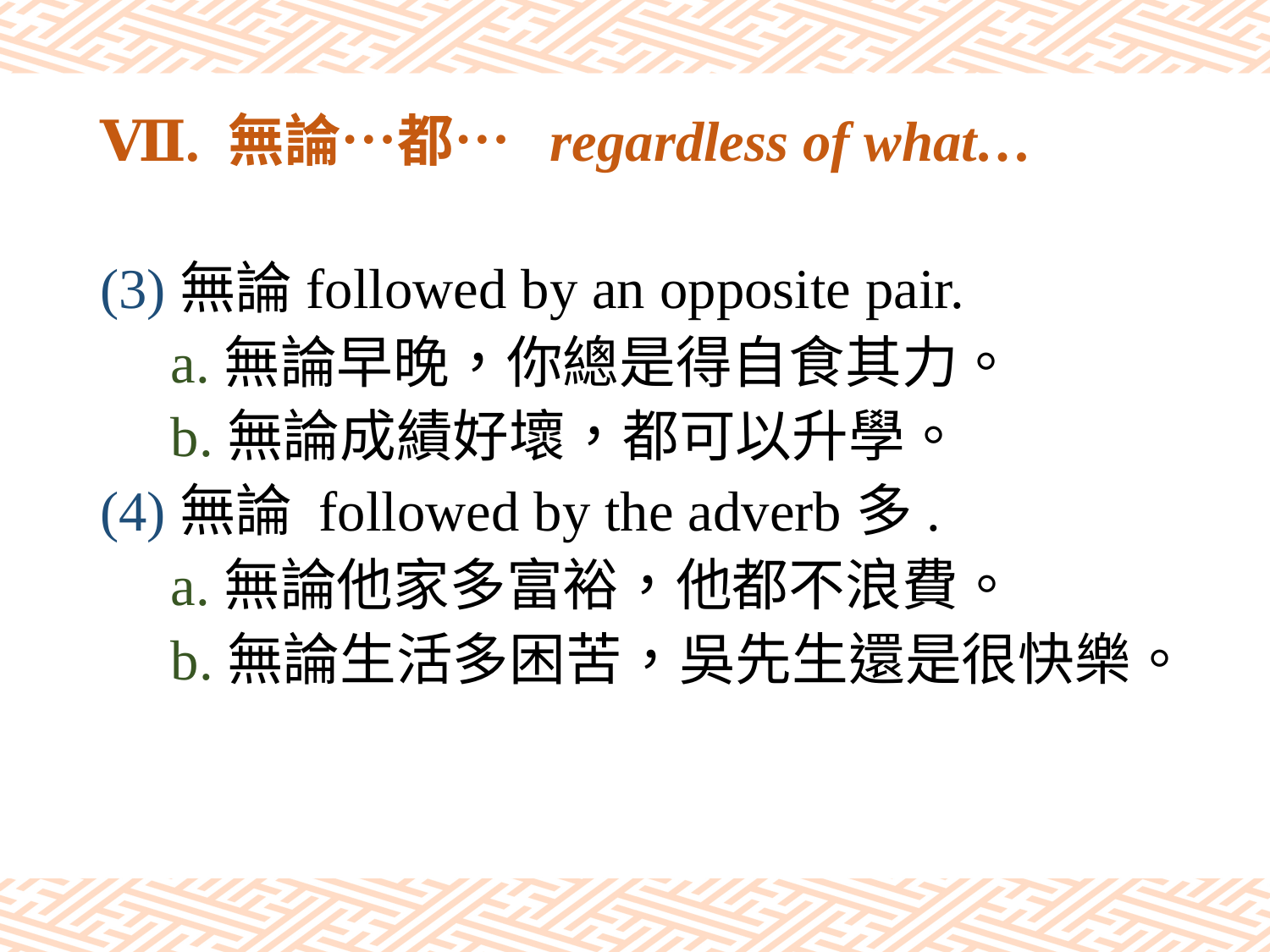

# Ⅶ. 無論…都…  regardless of what…
(3)無論followed by an opposite pair.
     a.無論早晚，你總是得自食其力。
     b.無論成績好壞，都可以升學。
(4)無論 followed by the adverb多.
     a.無論他家多富裕，他都不浪費。
     b.無論生活多困苦，吳先生還是很快樂。